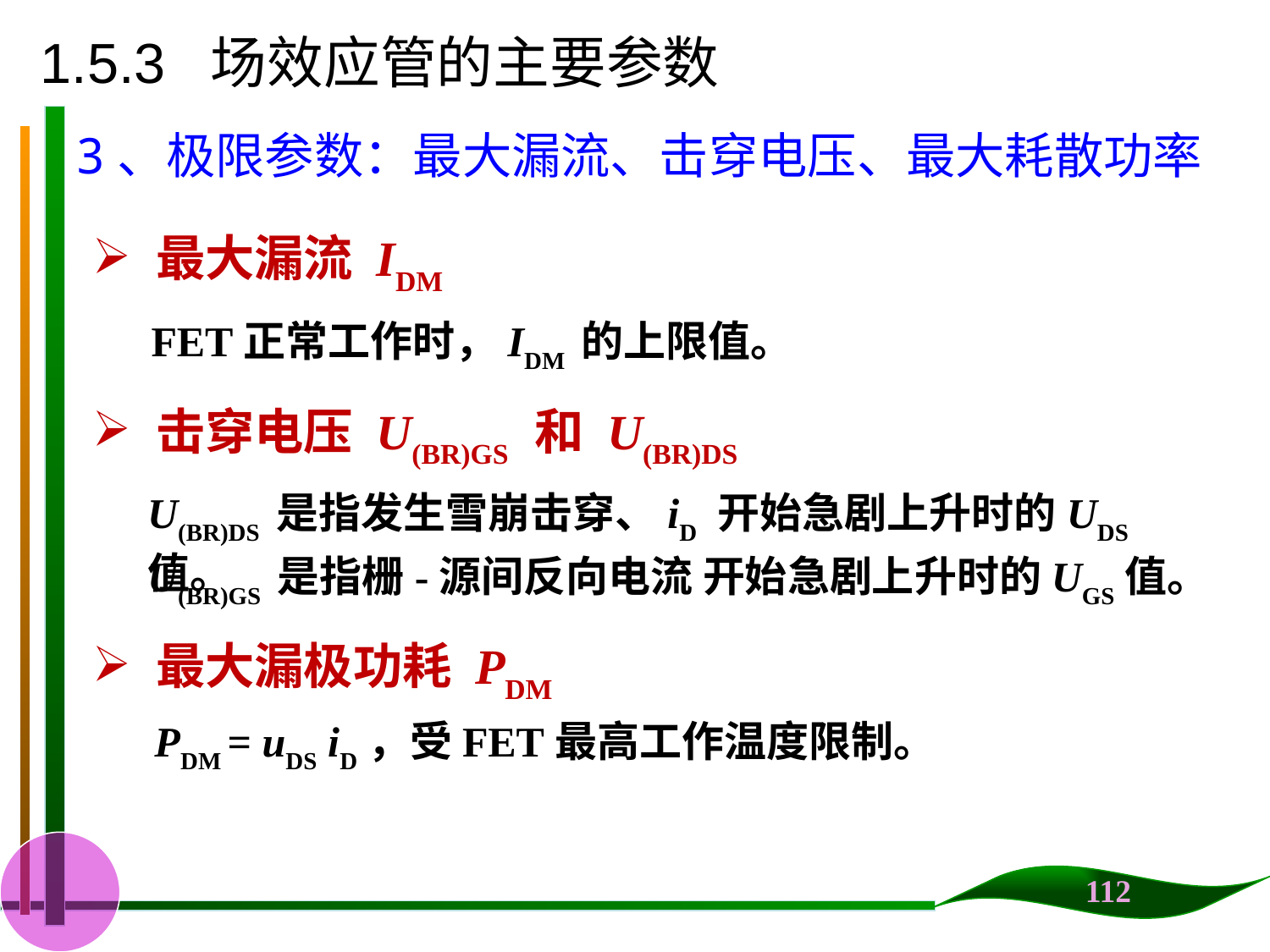

1.5.3  场效应管的主要参数
3、极限参数：最大漏流、击穿电压、最大耗散功率
最大漏流 IDM
FET正常工作时，IDM 的上限值。
击穿电压 U(BR)GS  和 U(BR)DS
U(BR)DS 是指发生雪崩击穿、iD 开始急剧上升时的UDS值。
U(BR)GS 是指栅-源间反向电流 开始急剧上升时的UGS值。
最大漏极功耗 PDM
PDM = uDS iD，受FET最高工作温度限制。
112